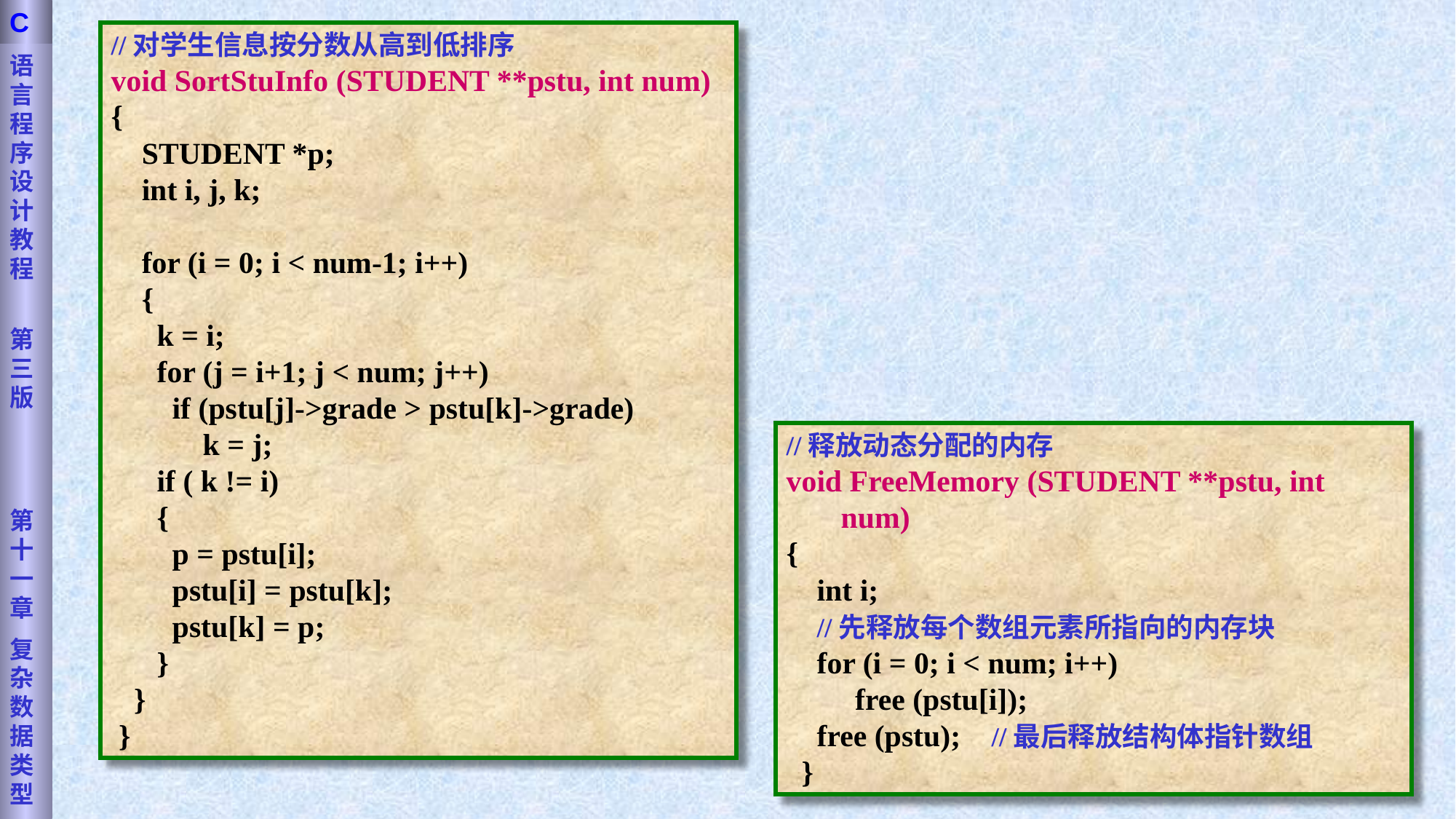

语言程序设计教程
第三版

第十一章
复杂数据类型
C
//对学生信息按分数从高到低排序
void SortStuInfo (STUDENT **pstu, int num)
{
    STUDENT *p;
    int i, j, k;

    for (i = 0; i < num-1; i++)
    {
      k = i;
      for (j = i+1; j < num; j++)
        if (pstu[j]->grade > pstu[k]->grade)
            k = j;
      if ( k != i)
      {
        p = pstu[i];
        pstu[i] = pstu[k];
        pstu[k] = p;
      }
   }
 }
//释放动态分配的内存
void FreeMemory (STUDENT **pstu, int num)
{
    int i;
    //先释放每个数组元素所指向的内存块
    for (i = 0; i < num; i++)
         free (pstu[i]);
    free (pstu);    //最后释放结构体指针数组
  }